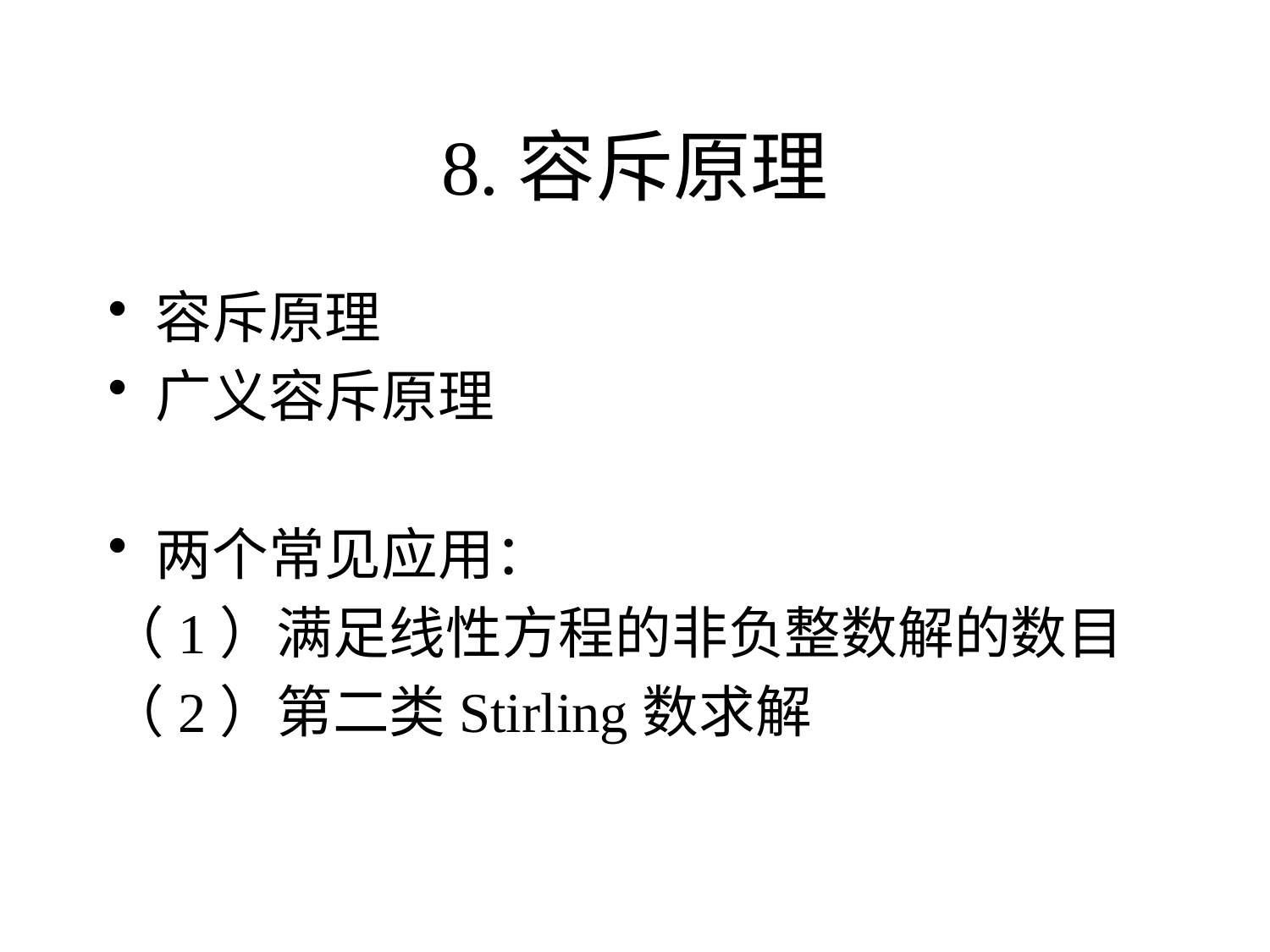

# 8.容斥原理
容斥原理
广义容斥原理

两个常见应用：
（1）满足线性方程的非负整数解的数目
（2）第二类Stirling数求解